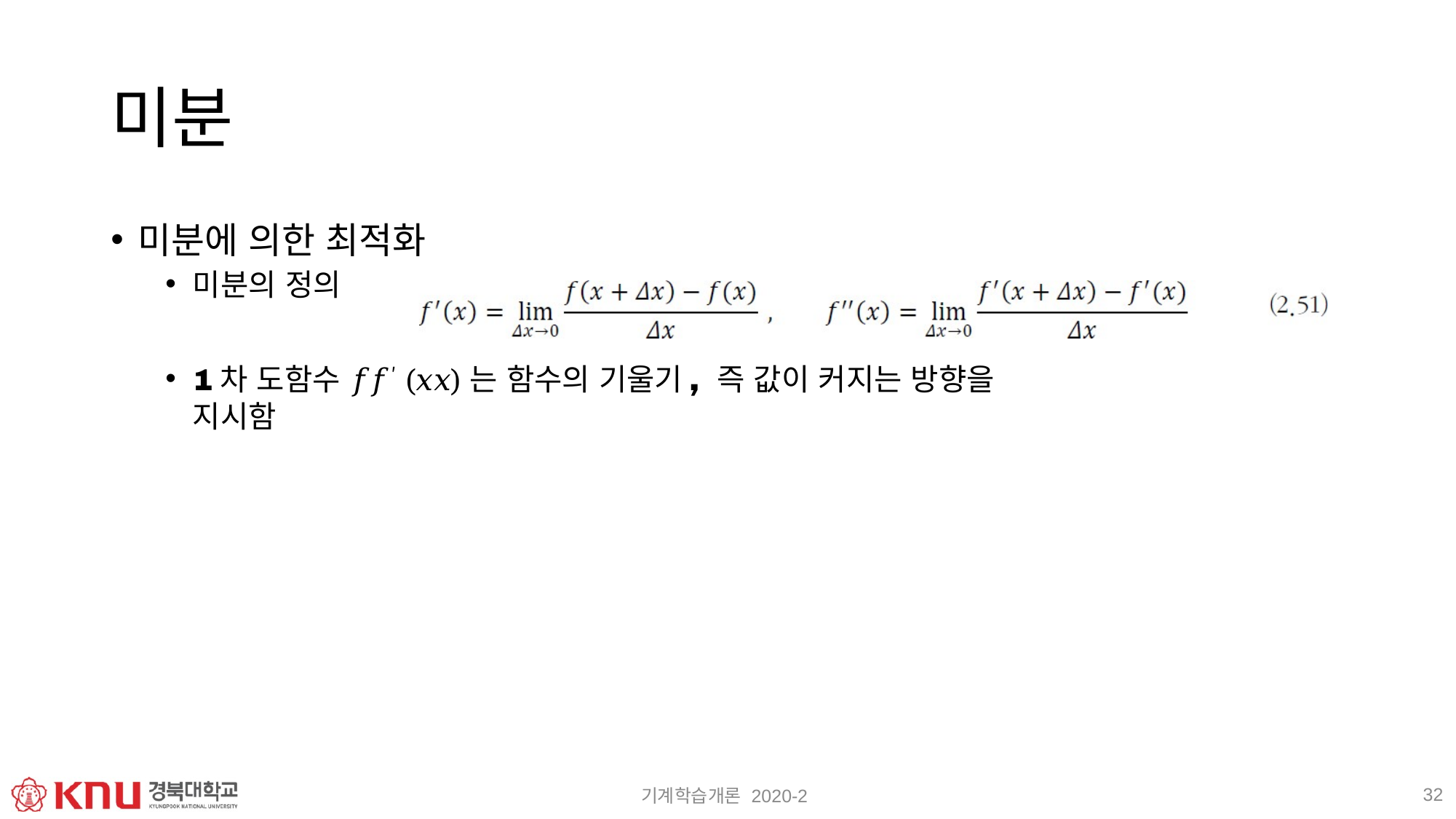

# 미분
미분에 의한 최적화
미분의 정의

1차 도함수 𝑓𝑓′(𝑥𝑥)는 함수의 기울기, 즉 값이 커지는 방향을 지시함

32
기계학습개론 2020-2